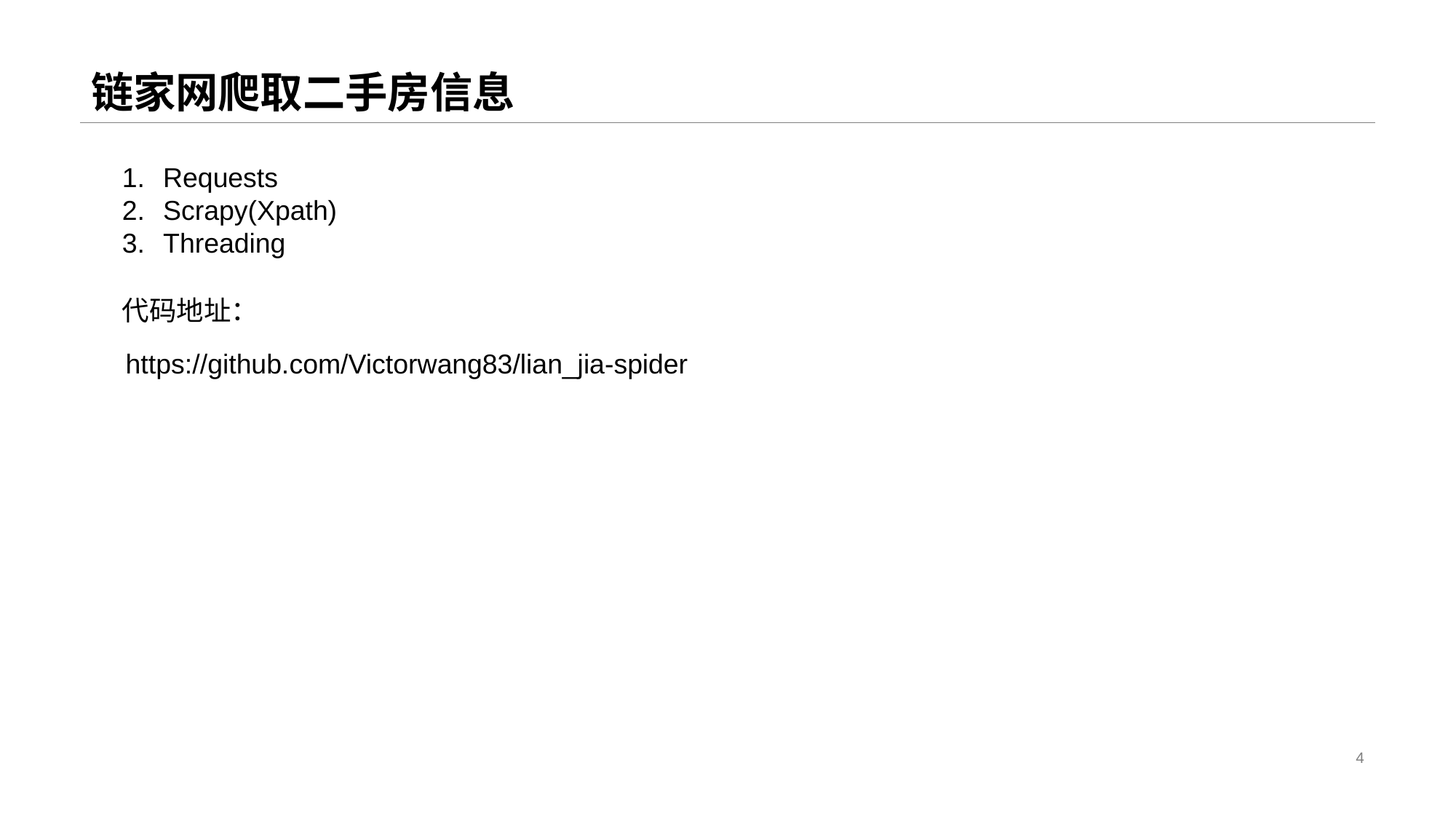

# 链家网爬取二手房信息
Requests
Scrapy(Xpath)
Threading
代码地址：
https://github.com/Victorwang83/lian_jia-spider
4